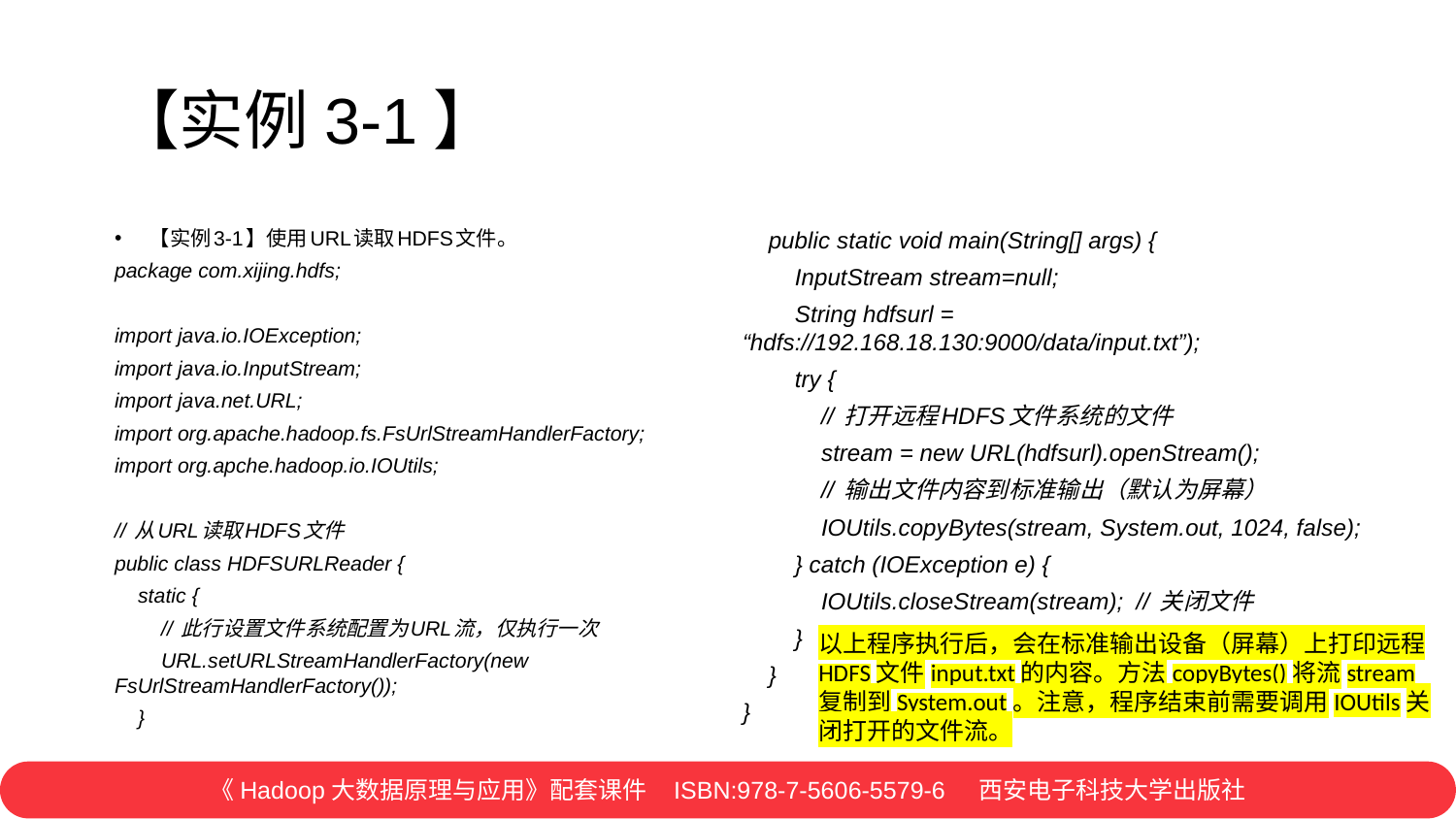

# 【实例3-1】
【实例3-1】使用URL读取HDFS文件。
package com.xijing.hdfs;

import java.io.IOException;
import java.io.InputStream;
import java.net.URL;
import org.apache.hadoop.fs.FsUrlStreamHandlerFactory;
import org.apche.hadoop.io.IOUtils;

// 从URL读取HDFS文件
public class HDFSURLReader {
    static {
        // 此行设置文件系统配置为URL流，仅执行一次
        URL.setURLStreamHandlerFactory(new FsUrlStreamHandlerFactory());
    }
    public static void main(String[] args) {
        InputStream stream=null;
        String hdfsurl = “hdfs://192.168.18.130:9000/data/input.txt”);
        try {
            // 打开远程HDFS文件系统的文件
            stream = new URL(hdfsurl).openStream();
            // 输出文件内容到标准输出（默认为屏幕）
            IOUtils.copyBytes(stream, System.out, 1024, false);
        } catch (IOException e) {
            IOUtils.closeStream(stream);  // 关闭文件
        }
    }
}
以上程序执行后，会在标准输出设备（屏幕）上打印远程HDFS文件input.txt的内容。方法copyBytes()将流stream复制到System.out。注意，程序结束前需要调用IOUtils关闭打开的文件流。